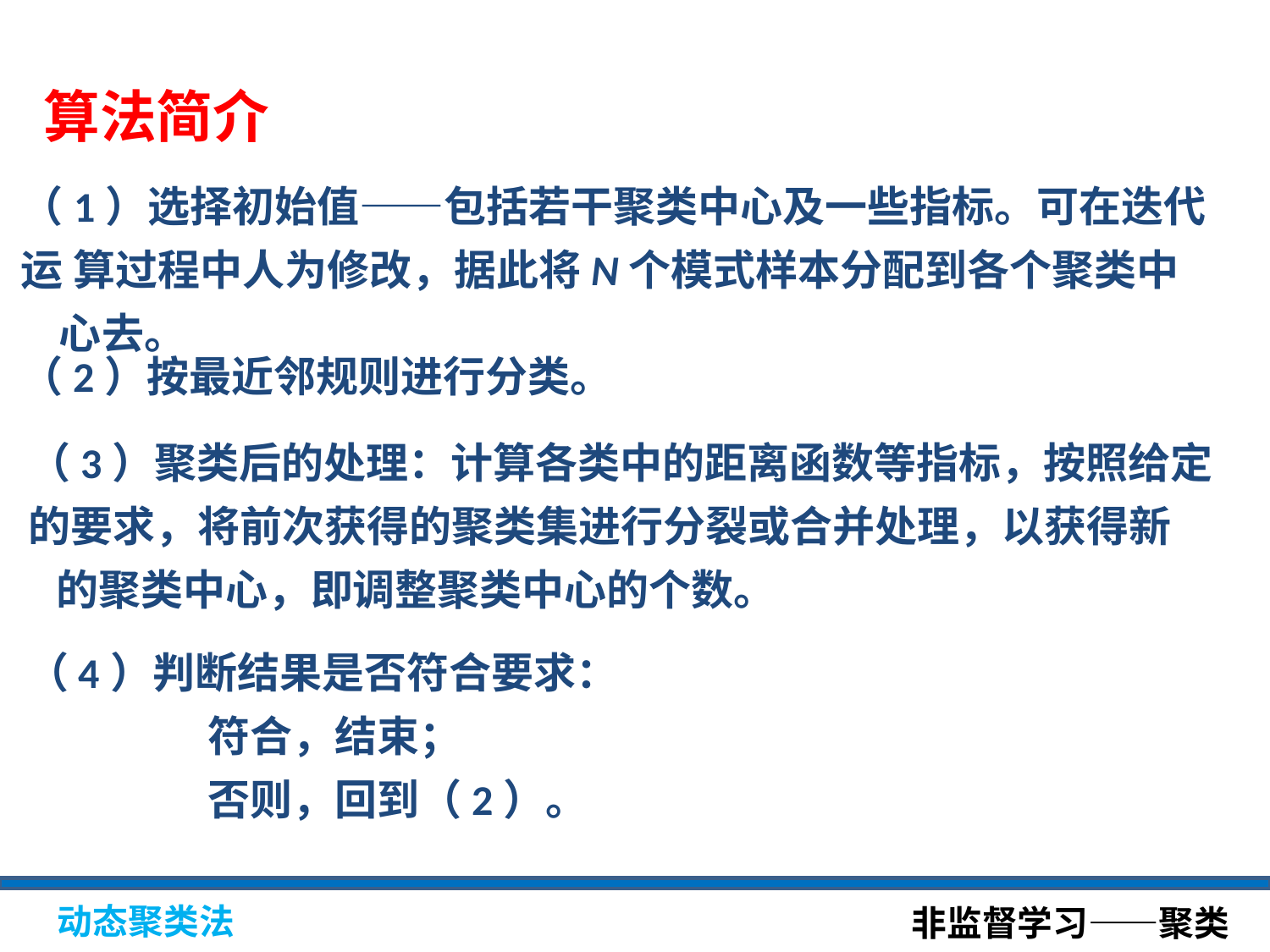

算法简介
（1）选择初始值——包括若干聚类中心及一些指标。可在迭代运 算过程中人为修改，据此将N个模式样本分配到各个聚类中          心去。
（2）按最近邻规则进行分类。
（3）聚类后的处理：计算各类中的距离函数等指标，按照给定的要求，将前次获得的聚类集进行分裂或合并处理，以获得新          的聚类中心，即调整聚类中心的个数。
（4）判断结果是否符合要求：
                  符合，结束；
                  否则，回到（2）。

非监督学习——聚类
动态聚类法